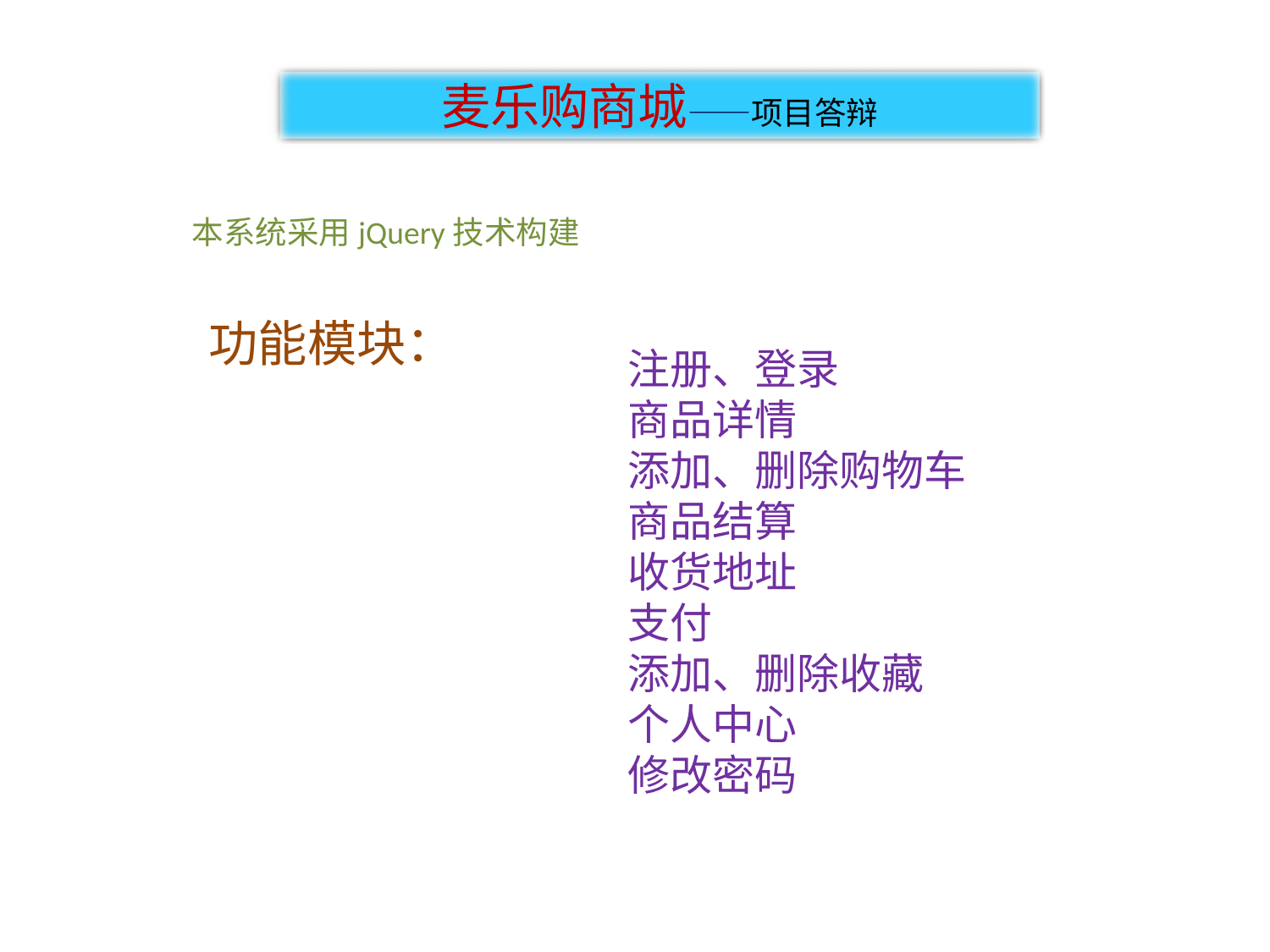

麦乐购商城——项目答辩
本系统采用jQuery技术构建
功能模块：
注册、登录
商品详情
添加、删除购物车
商品结算
收货地址
支付
添加、删除收藏
个人中心
修改密码